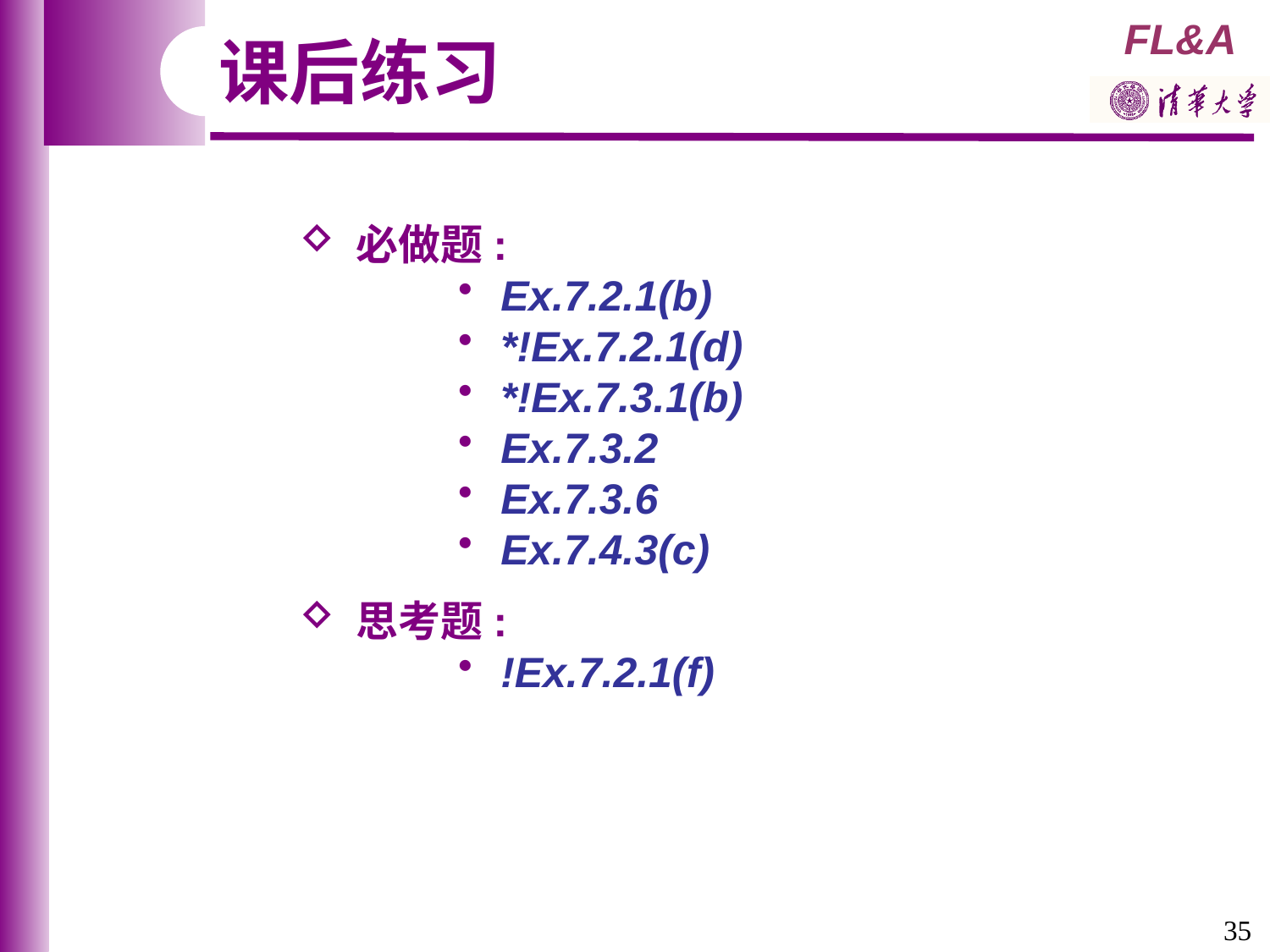

课后练习

 必做题:
 Ex.7.2.1(b)
 *!Ex.7.2.1(d)
 *!Ex.7.3.1(b)
 Ex.7.3.2
 Ex.7.3.6
 Ex.7.4.3(c)

 思考题:
 !Ex.7.2.1(f)
35